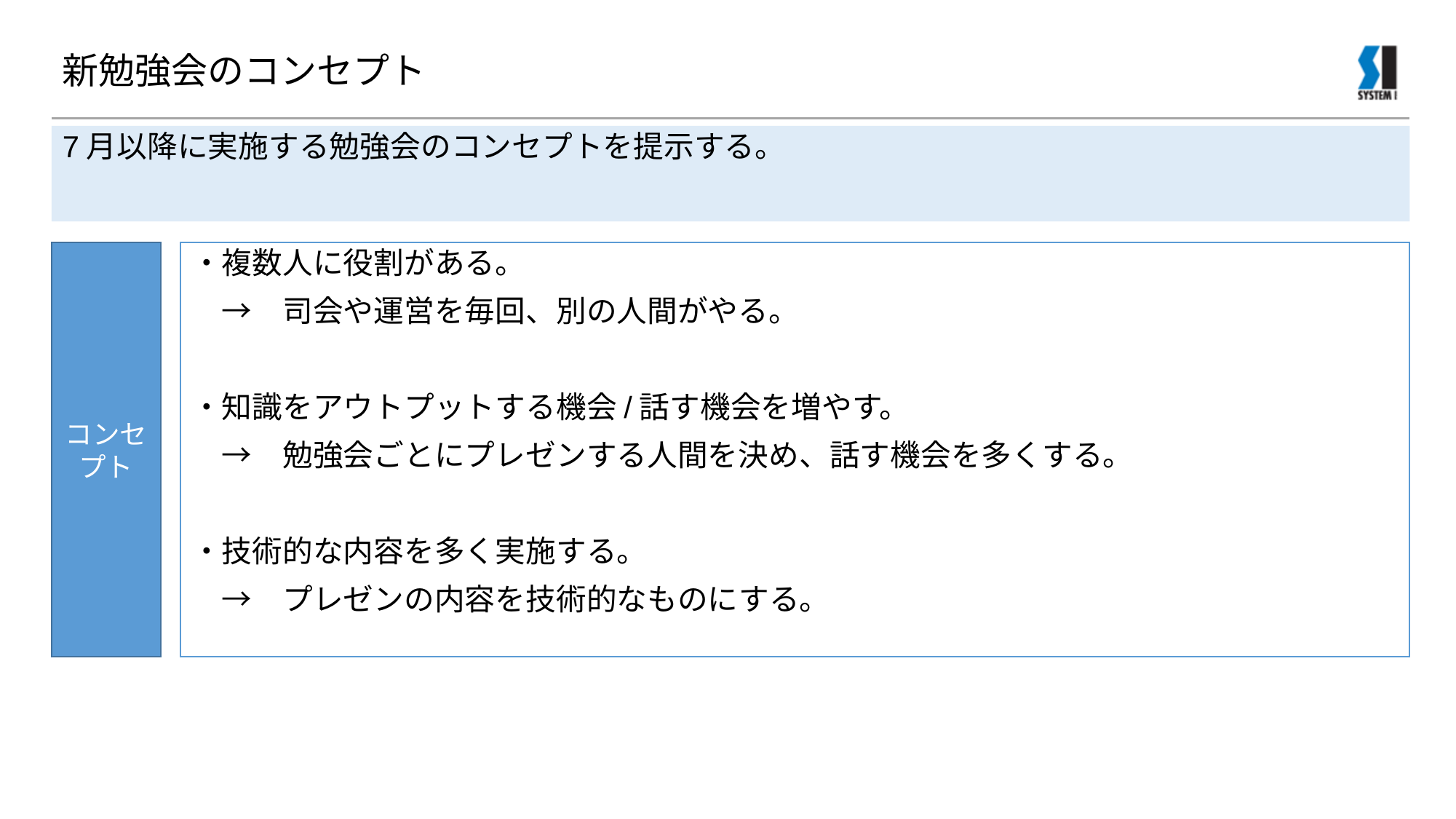

# 新勉強会のコンセプト
7月以降に実施する勉強会のコンセプトを提示する。
コンセ
プト
・複数人に役割がある。
　→　司会や運営を毎回、別の人間がやる。

・知識をアウトプットする機会/話す機会を増やす。
　→　勉強会ごとにプレゼンする人間を決め、話す機会を多くする。

・技術的な内容を多く実施する。
　→　プレゼンの内容を技術的なものにする。